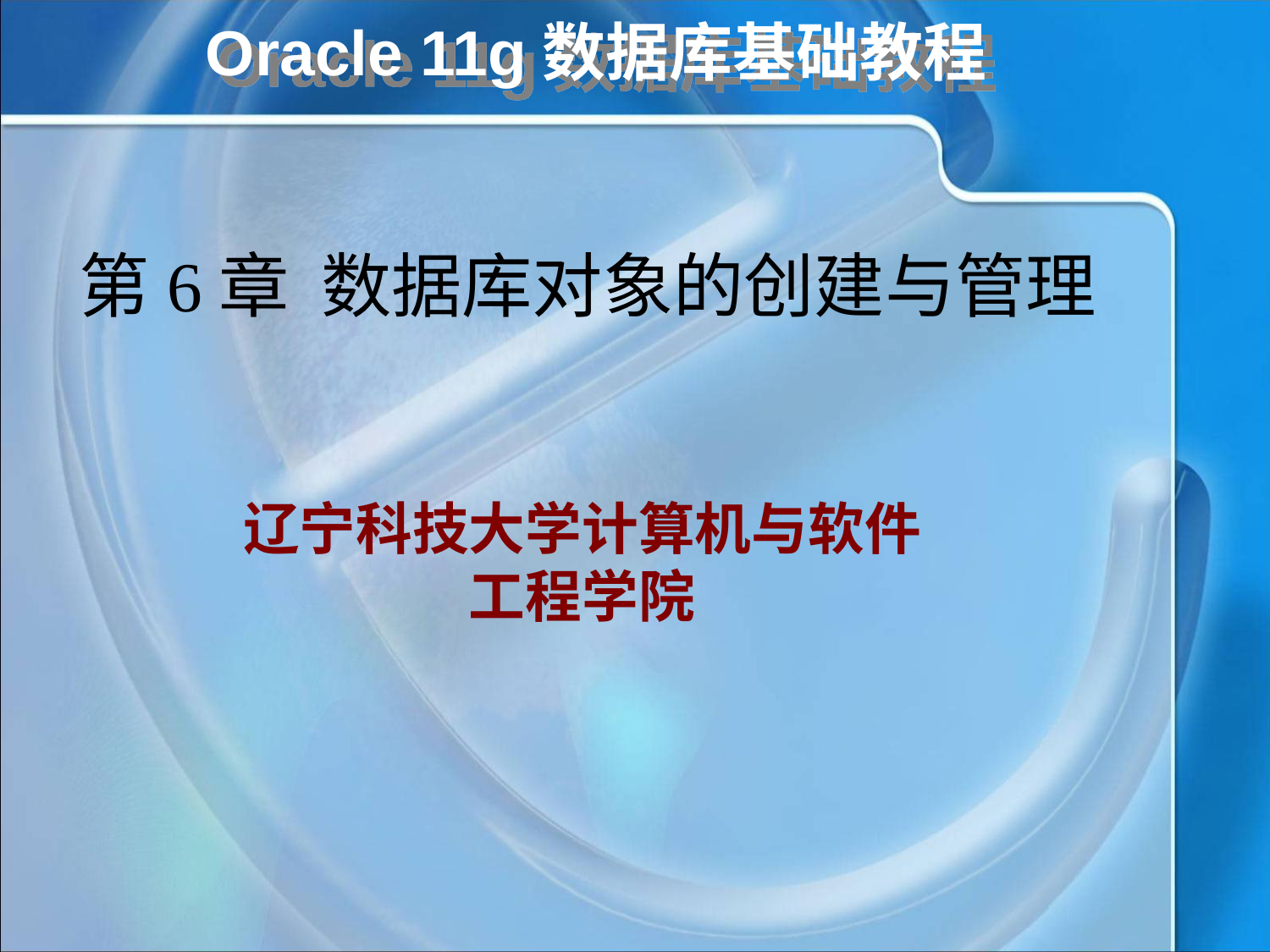

Oracle 11g数据库基础教程
第6章  数据库对象的创建与管理
辽宁科技大学计算机与软件工程学院